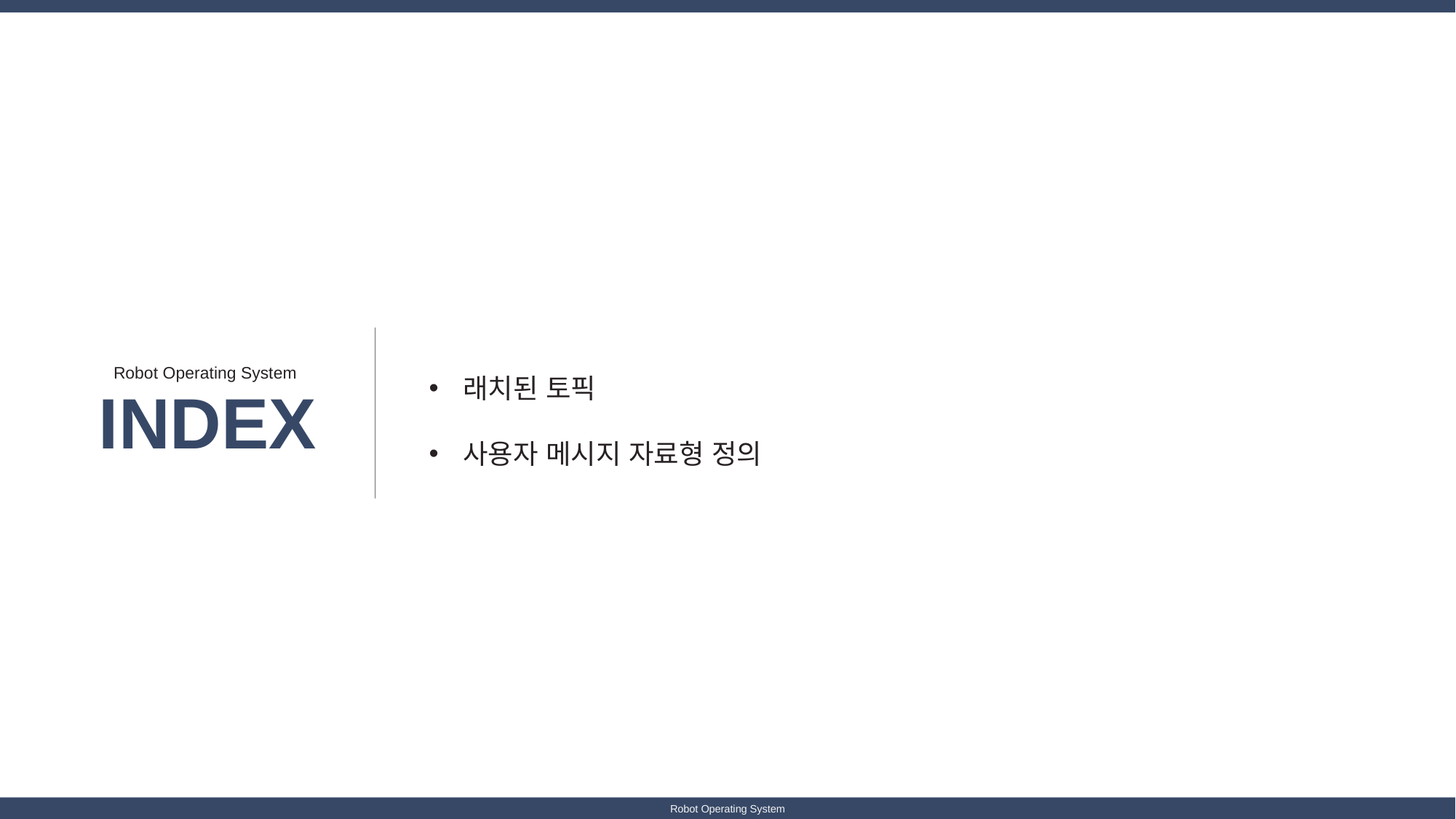

래치된 토픽
사용자 메시지 자료형 정의
Robot Operating System
INDEX
Robot Operating System